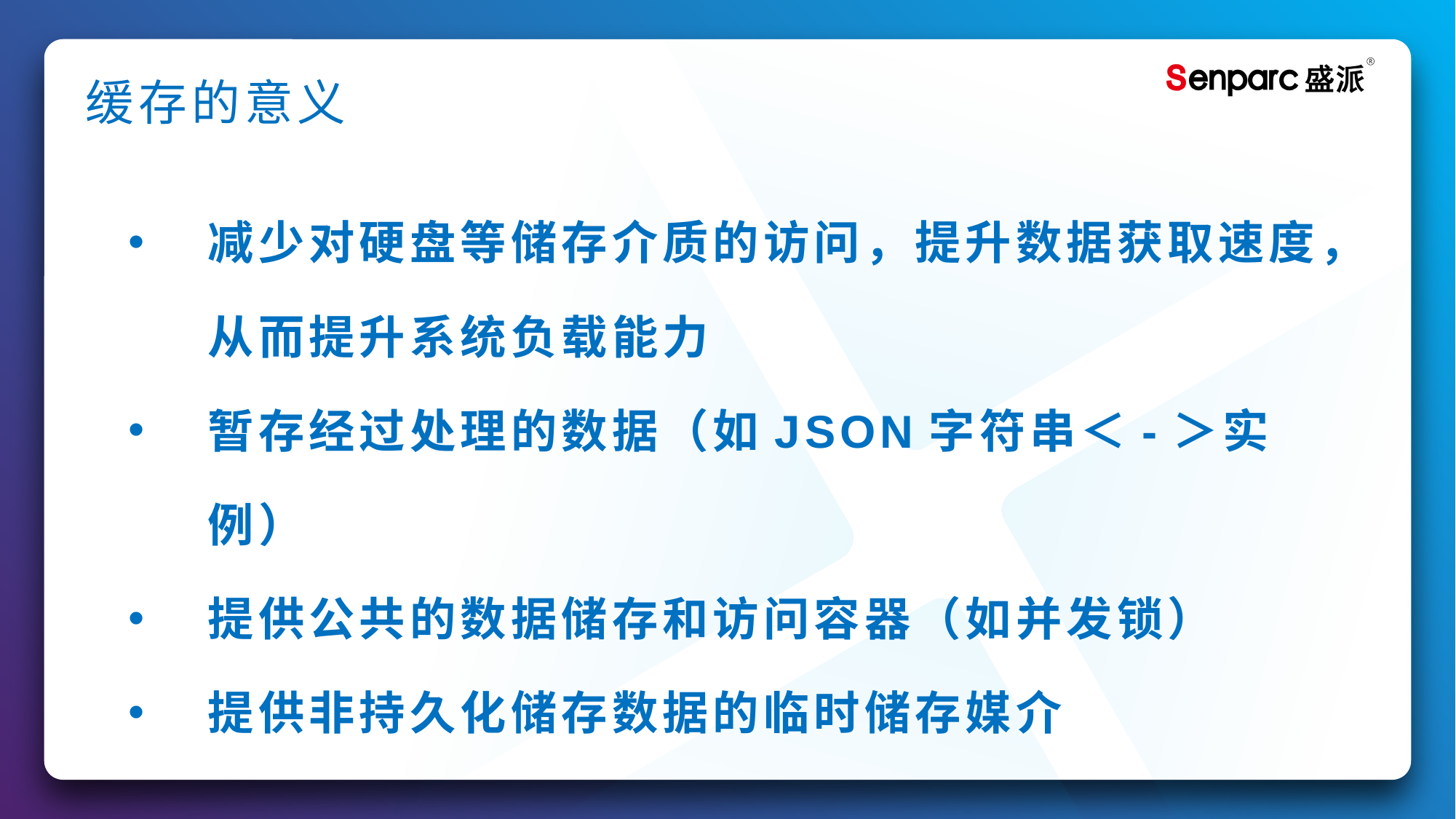

# 缓存的意义
减少对硬盘等储存介质的访问，提升数据获取速度，从而提升系统负载能力
暂存经过处理的数据（如JSON字符串＜-＞实例）
提供公共的数据储存和访问容器（如并发锁）
提供非持久化储存数据的临时储存媒介